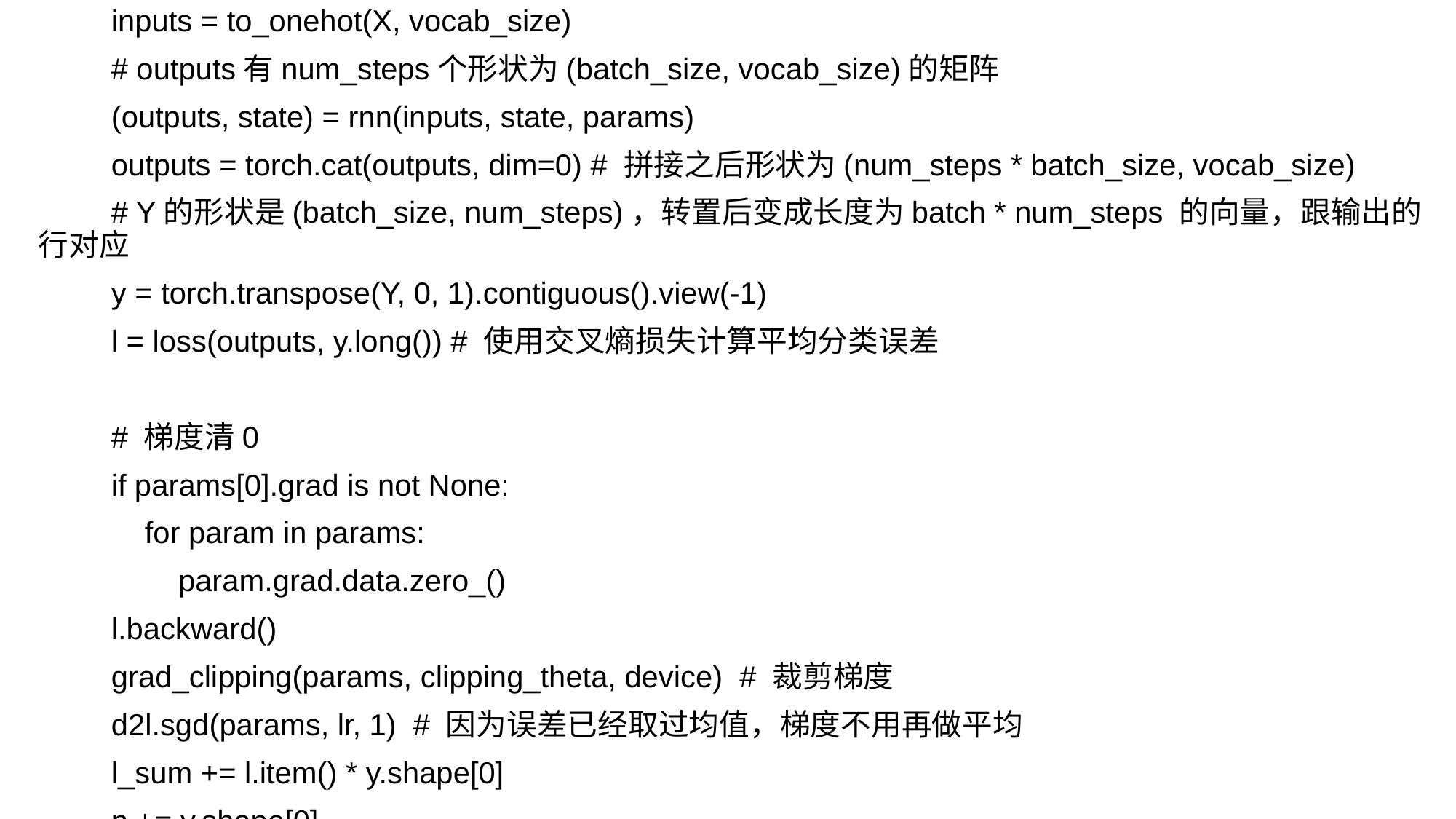

inputs = to_onehot(X, vocab_size)
            # outputs有num_steps个形状为(batch_size, vocab_size)的矩阵
            (outputs, state) = rnn(inputs, state, params)
            outputs = torch.cat(outputs, dim=0) # 拼接之后形状为(num_steps * batch_size, vocab_size)
            # Y的形状是(batch_size, num_steps)，转置后变成长度为batch * num_steps 的向量，跟输出的行对应
            y = torch.transpose(Y, 0, 1).contiguous().view(-1)
            l = loss(outputs, y.long()) # 使用交叉熵损失计算平均分类误差

            # 梯度清0
            if params[0].grad is not None:
                for param in params:
                    param.grad.data.zero_()
            l.backward()
            grad_clipping(params, clipping_theta, device)  # 裁剪梯度
            d2l.sgd(params, lr, 1)  # 因为误差已经取过均值，梯度不用再做平均
            l_sum += l.item() * y.shape[0]
            n += y.shape[0]